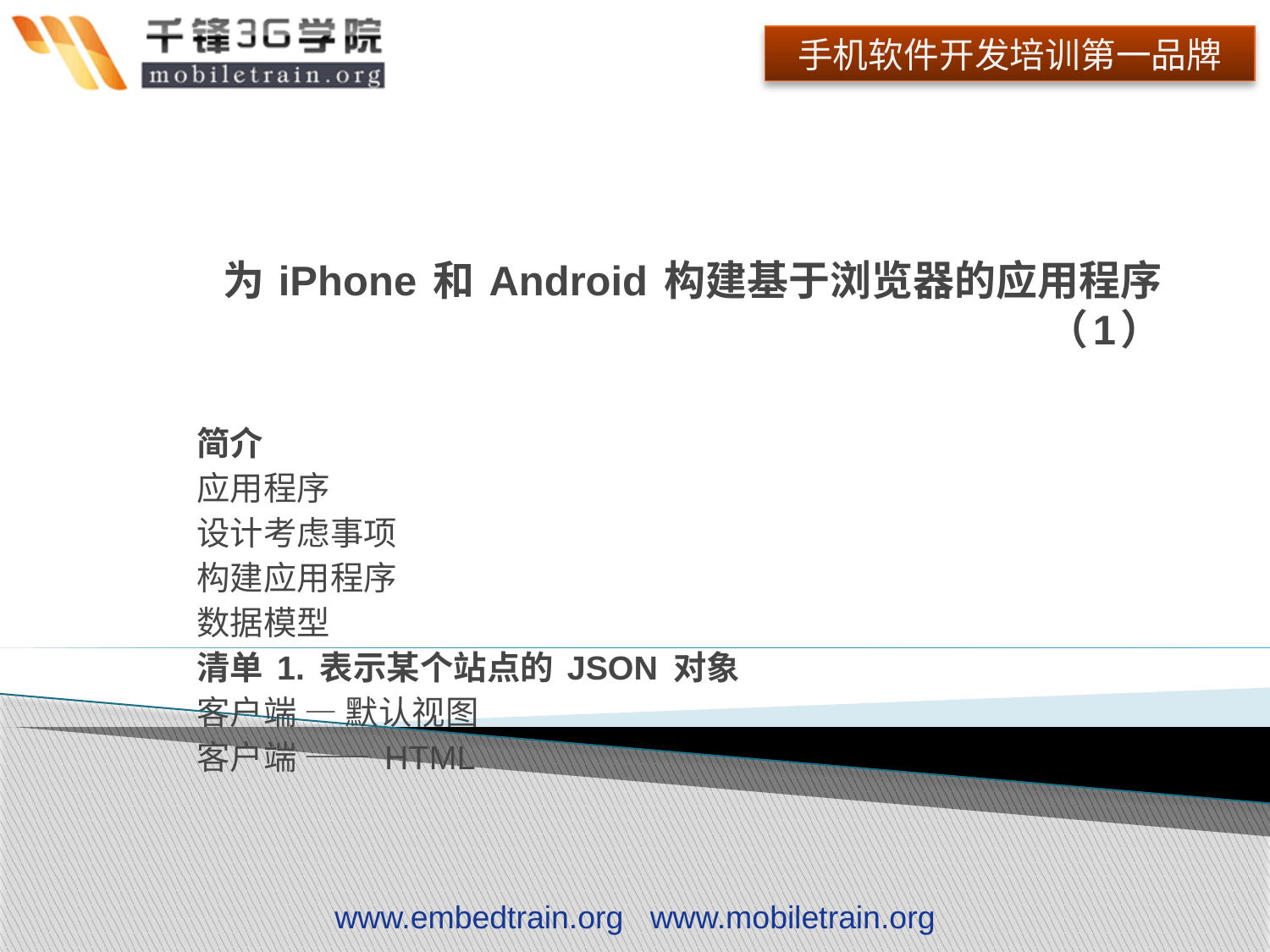

# 为 iPhone 和 Android 构建基于浏览器的应用程序（1）
简介
应用程序
设计考虑事项
构建应用程序
数据模型
清单 1. 表示某个站点的 JSON 对象
客户端 — 默认视图
客户端 —— HTML